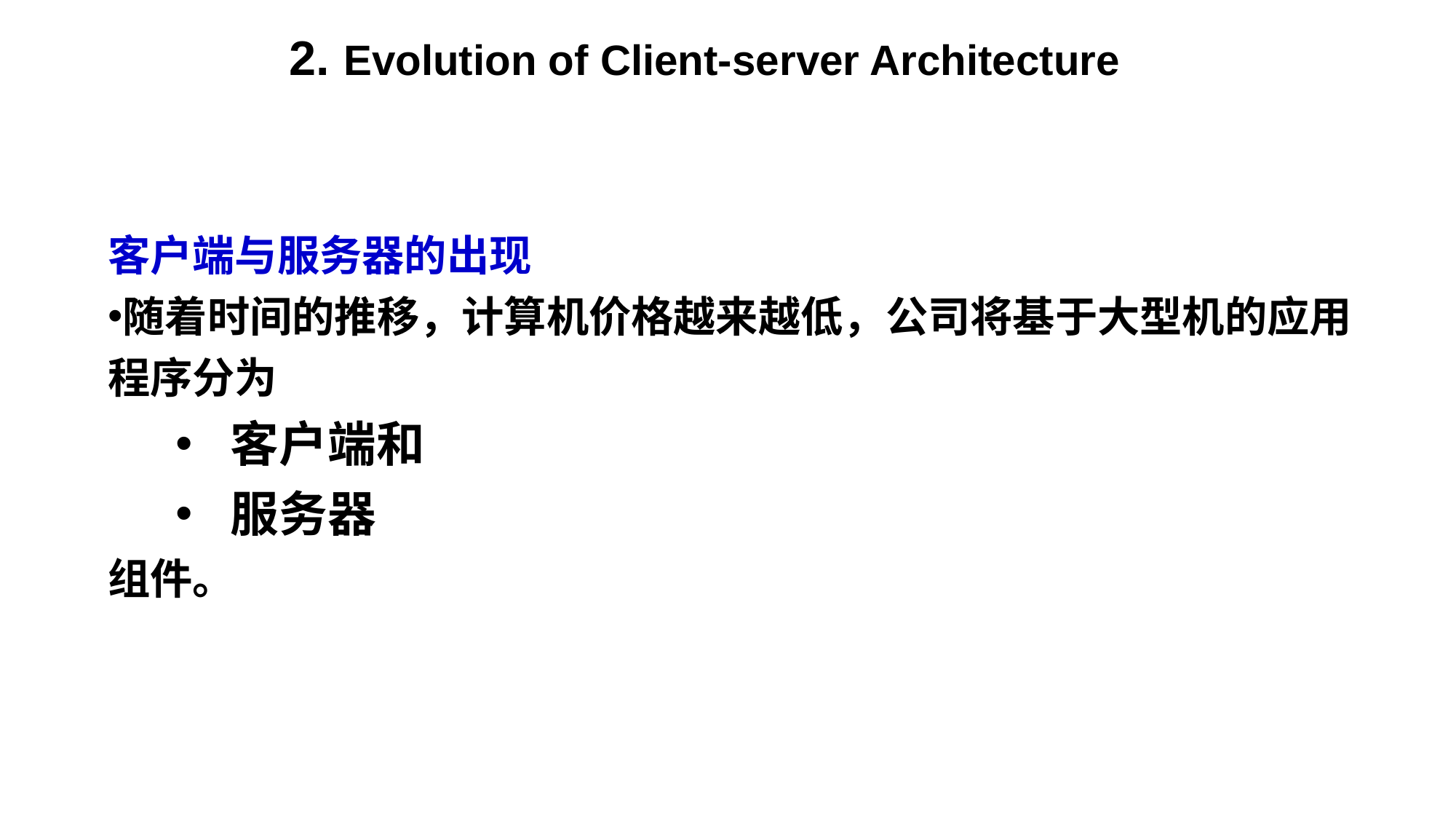

Evolution of Client-server Architecture
客户端与服务器的出现
随着时间的推移，计算机价格越来越低，公司将基于大型机的应用程序分为
客户端和
服务器
组件。